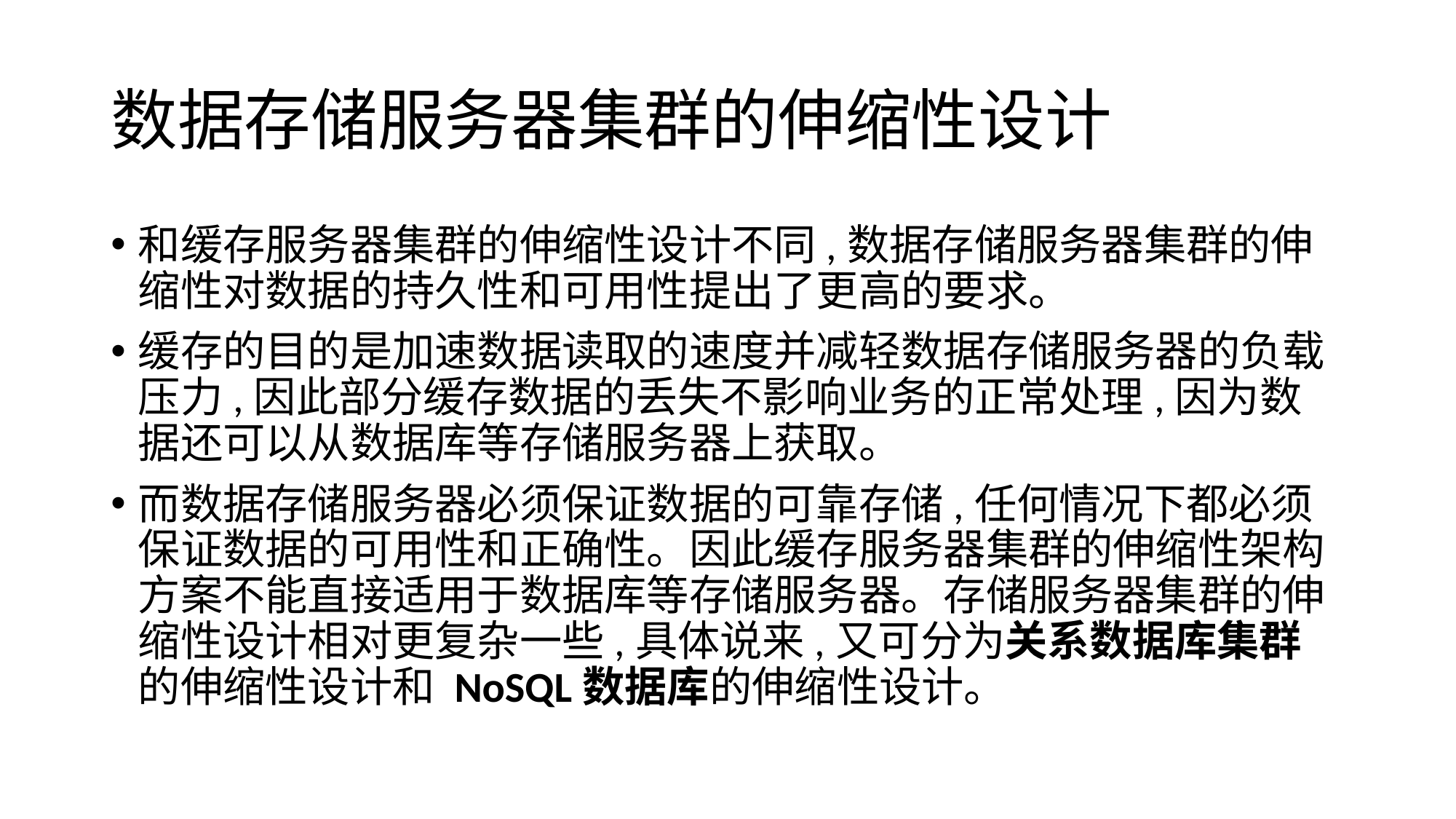

# 数据存储服务器集群的伸缩性设计
和缓存服务器集群的伸缩性设计不同,数据存储服务器集群的伸缩性对数据的持久性和可用性提出了更高的要求。
缓存的目的是加速数据读取的速度并减轻数据存储服务器的负载压力,因此部分缓存数据的丢失不影响业务的正常处理,因为数据还可以从数据库等存储服务器上获取。
而数据存储服务器必须保证数据的可靠存储,任何情况下都必须保证数据的可用性和正确性。因此缓存服务器集群的伸缩性架构方案不能直接适用于数据库等存储服务器。存储服务器集群的伸缩性设计相对更复杂一些,具体说来,又可分为关系数据库集群的伸缩性设计和 NoSQL数据库的伸缩性设计。